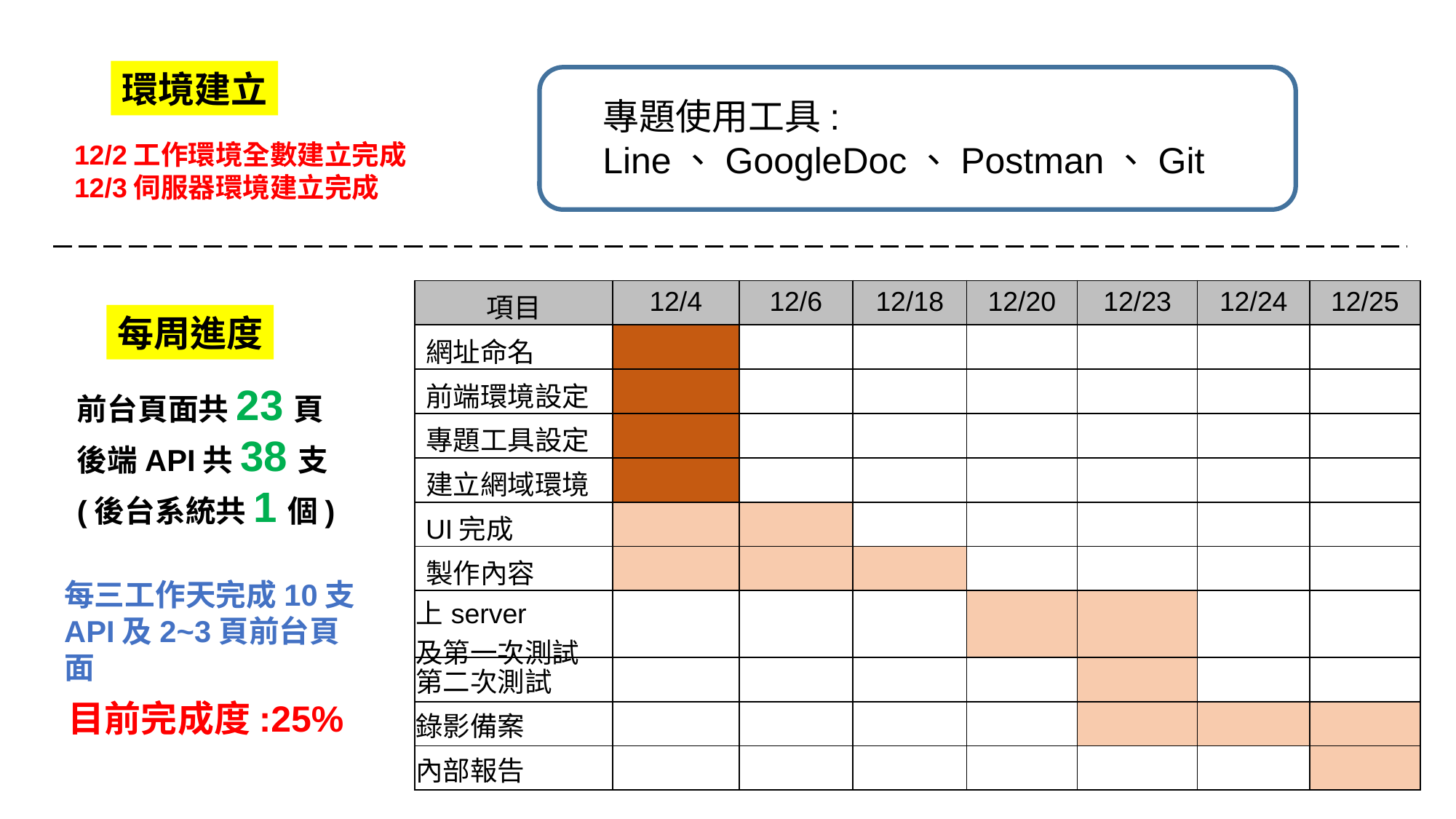

環境建立

專題使用工具:
Line、GoogleDoc、Postman、Git
12/2工作環境全數建立完成
12/3伺服器環境建立完成
| 項目 | 12/4 | 12/6 | 12/18 | 12/20 | 12/23 | 12/24 | 12/25 |
| --- | --- | --- | --- | --- | --- | --- | --- |
| 網址命名 |  |  |  |  |  |  |  |
| 前端環境設定 |  |  |  |  |  |  |  |
| 專題工具設定 |  |  |  |  |  |  |  |
| 建立網域環境 |  |  |  |  |  |  |  |
| UI完成 |  |  |  |  |  |  |  |
| 製作內容 |  |  |  |  |  |  |  |
| 上server 及第一次測試 |  |  |  |  |  |  |  |
| 第二次測試 |  |  |  |  |  |  |  |
| 錄影備案 |  |  |  |  |  |  |  |
| 內部報告 |  |  |  |  |  |  |  |
每周進度
前台頁面共23頁
後端API共38支
(後台系統共1個)
每三工作天完成10支API及2~3頁前台頁面
目前完成度:25%